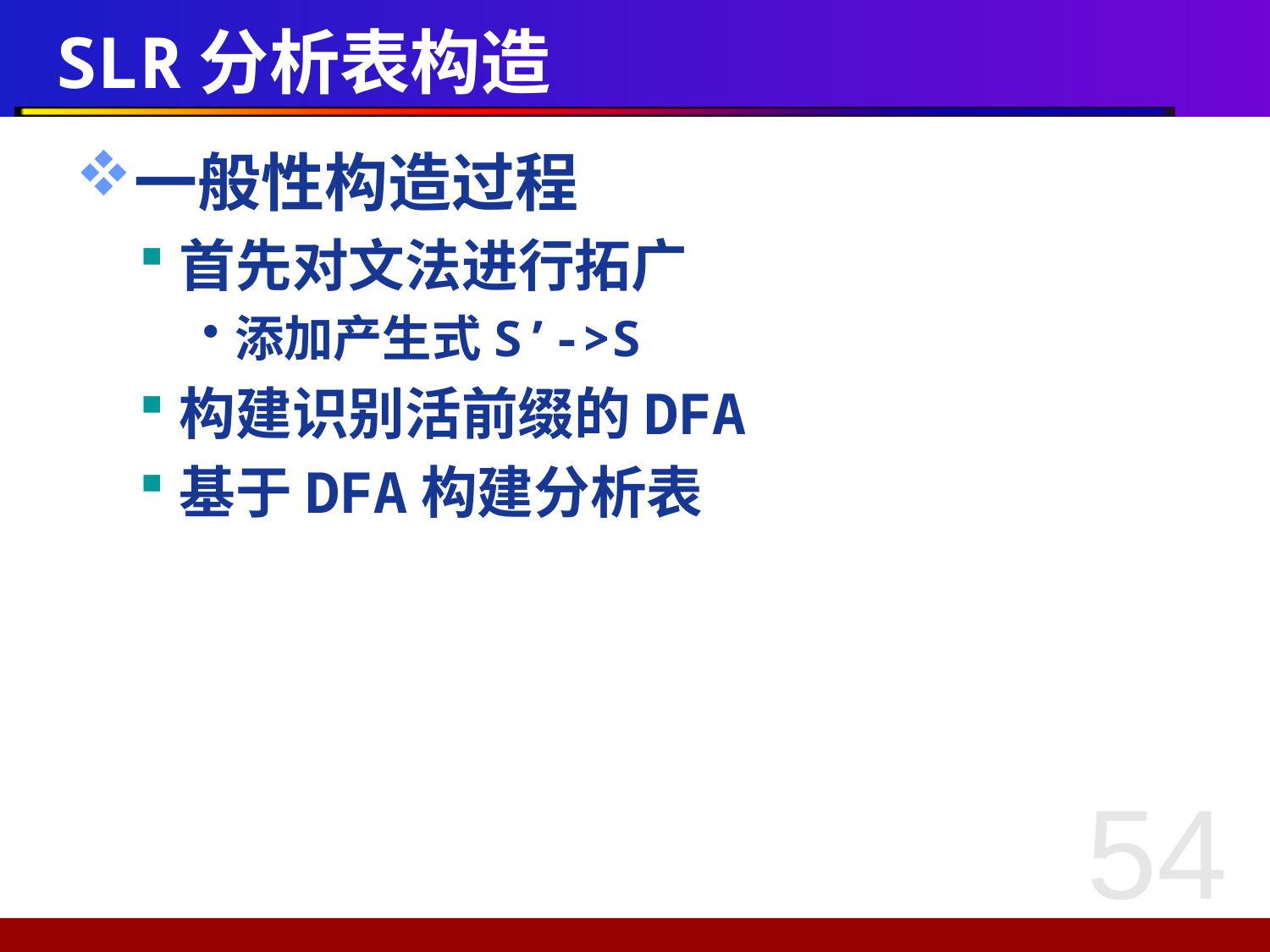

# SLR分析表构造
一般性构造过程
首先对文法进行拓广
添加产生式S’->S
构建识别活前缀的DFA
基于DFA构建分析表
54